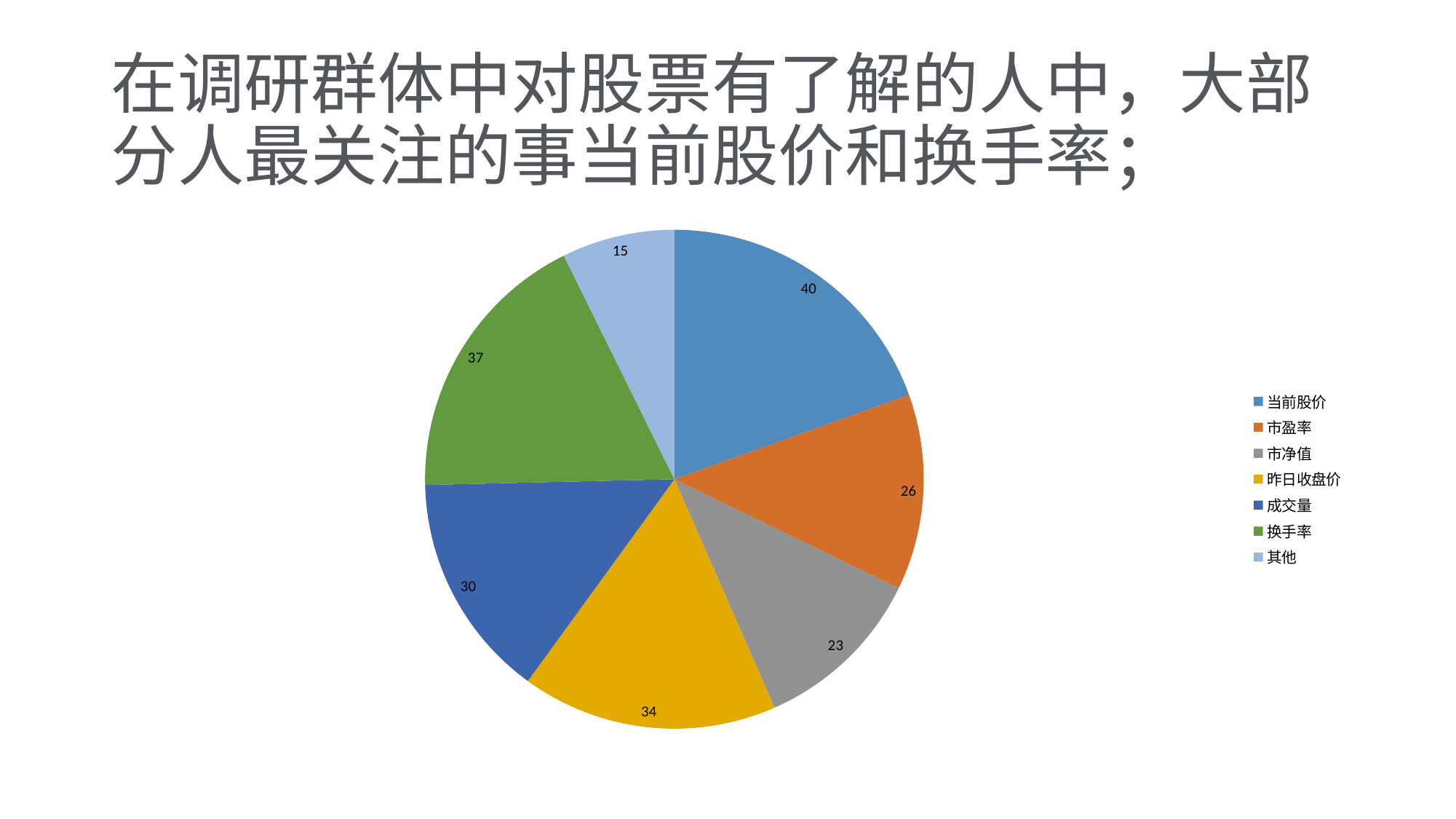

# 在调研群体中对股票有了解的人中，大部分人最关注的事当前股价和换手率；

### Chart

| Category |  |
|---|---|
| 当前股价 | 40.0 |
| 市盈率 | 26.0 |
| 市净值 | 23.0 |
| 昨日收盘价 | 34.0 |
| 成交量 | 30.0 |
| 换手率 | 37.0 |
| 其他 | 15.0 |